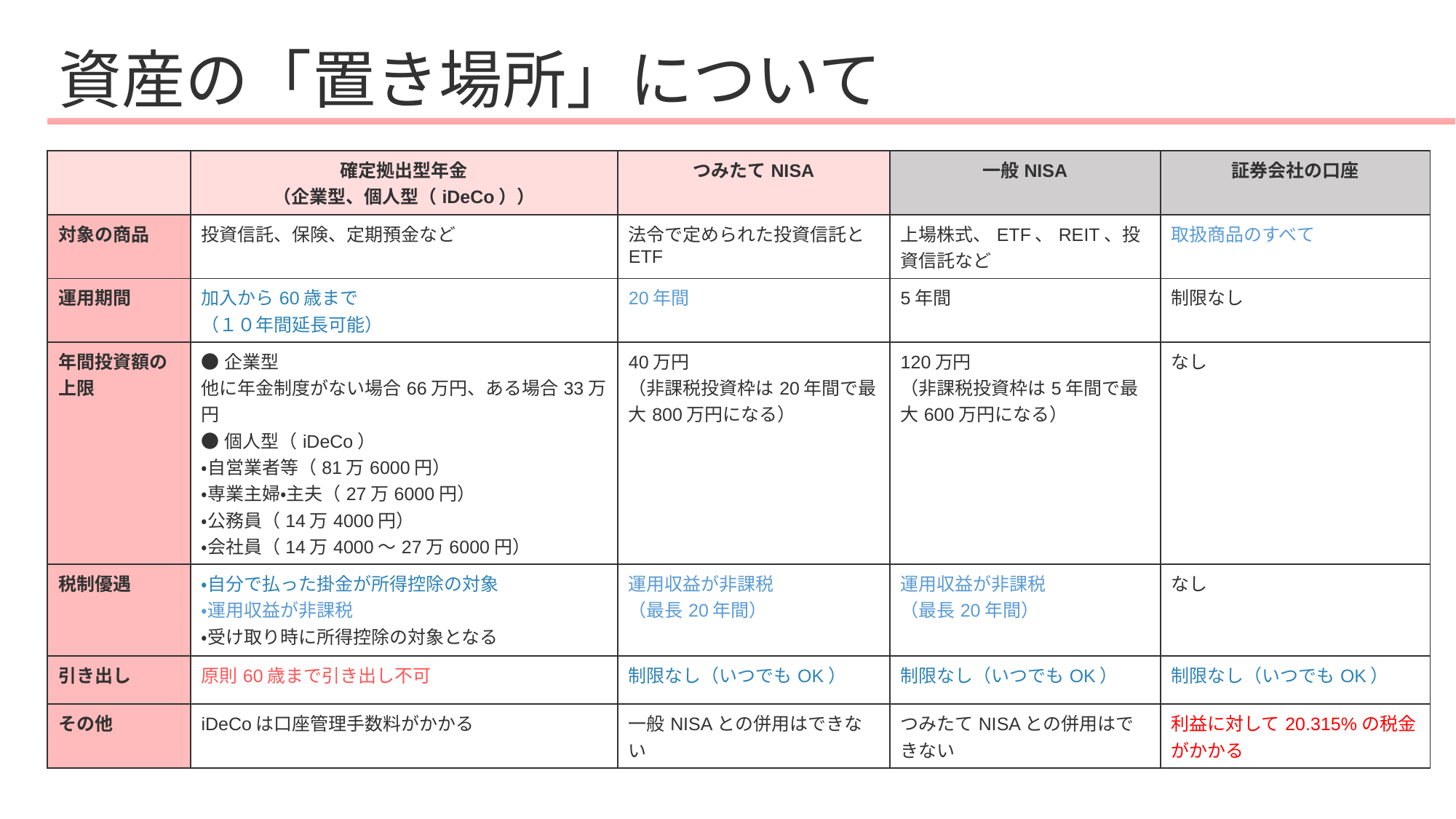

# 資産の「置き場所」について
|  | 確定拠出型年金 （企業型、個人型（iDeCo）） | つみたてNISA | 一般NISA | 証券会社の口座 |
| --- | --- | --- | --- | --- |
| 対象の商品 | 投資信託、保険、定期預金など | 法令で定められた投資信託とETF | 上場株式、ETF、REIT、投資信託など | 取扱商品のすべて |
| 運用期間 | 加入から60歳まで （１０年間延長可能） | 20年間 | 5年間 | 制限なし |
| 年間投資額の上限 | ●企業型 他に年金制度がない場合66万円、ある場合33万円 ●個人型（iDeCo） ・自営業者等（81万6000円） ・専業主婦・主夫（27万6000円） ・公務員（14万4000円） ・会社員（14万4000～27万6000円） | 40万円 （非課税投資枠は20年間で最大800万円になる） | 120万円 （非課税投資枠は5年間で最大600万円になる） | なし |
| 税制優遇 | ・自分で払った掛金が所得控除の対象 ・運用収益が非課税 ・受け取り時に所得控除の対象となる | 運用収益が非課税 （最長20年間） | 運用収益が非課税 （最長20年間） | なし |
| 引き出し | 原則60歳まで引き出し不可 | 制限なし（いつでもOK） | 制限なし（いつでもOK） | 制限なし（いつでもOK） |
| その他 | iDeCoは口座管理手数料がかかる | 一般NISAとの併用はできない | つみたてNISAとの併用はできない | 利益に対して20.315%の税金がかかる |
78